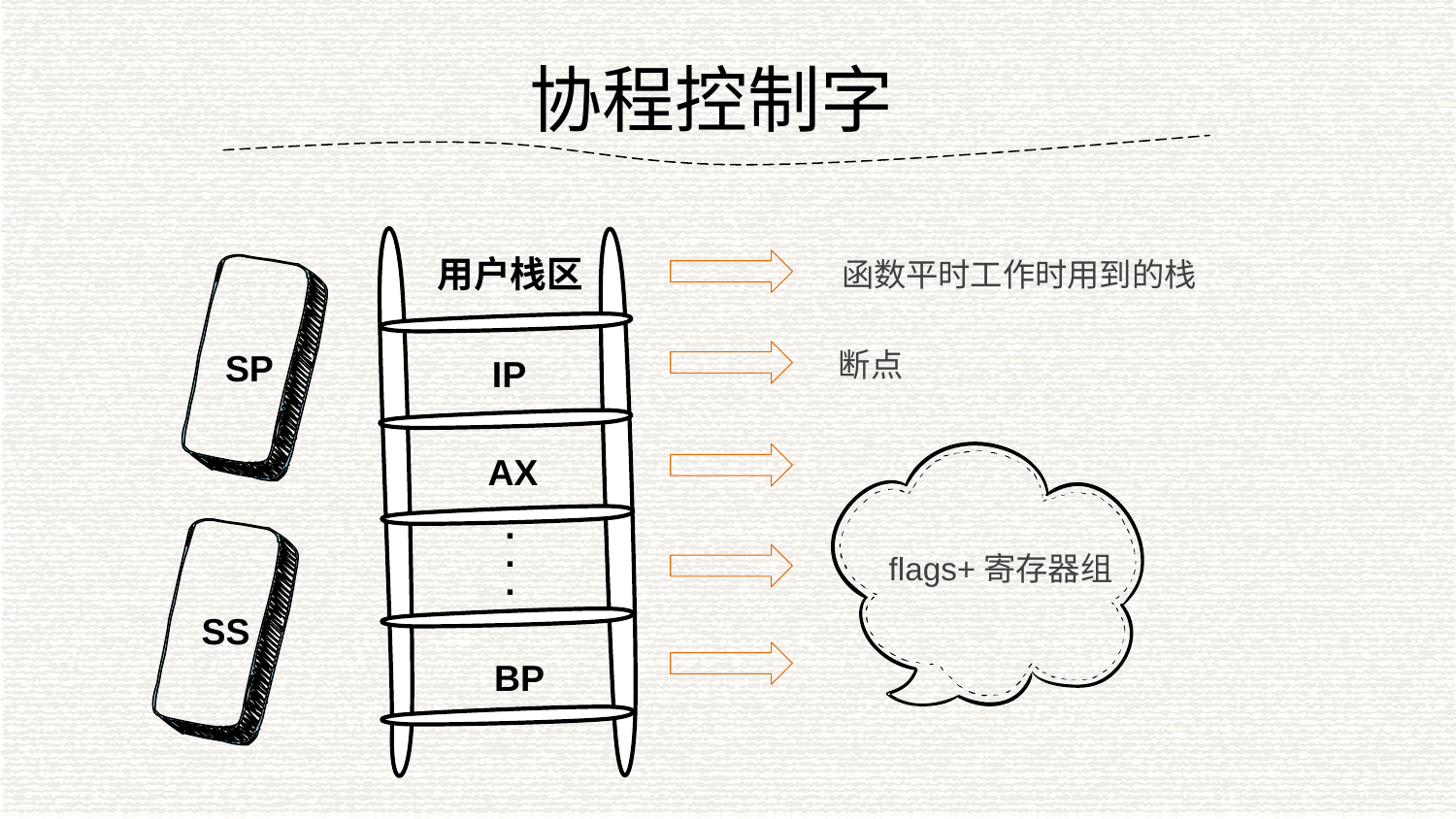

协程控制字

函数平时工作时用到的栈
用户栈区

断点
SP

IP
AX

.
.
.
flags+寄存器组

SS

BP